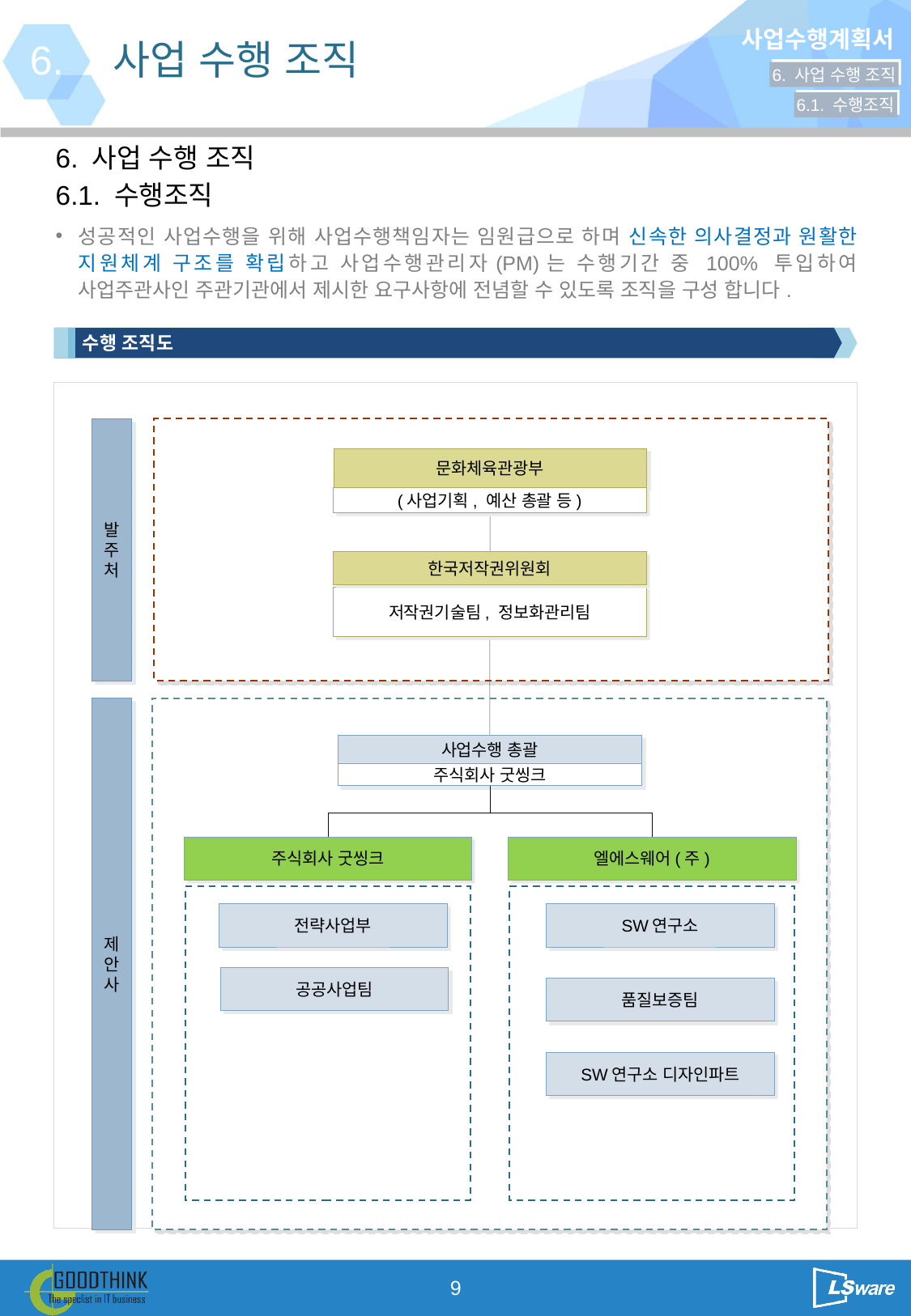

6.
사업 수행 조직
6. 사업 수행 조직
6.1. 수행조직
6. 사업 수행 조직
6.1. 수행조직
성공적인 사업수행을 위해 사업수행책임자는 임원급으로 하며 신속한 의사결정과 원활한 지원체계 구조를 확립하고 사업수행관리자(PM)는 수행기간 중 100% 투입하여 사업주관사인 주관기관에서 제시한 요구사항에 전념할 수 있도록 조직을 구성 합니다.

수행 조직도

발
주
처

문화체육관광부
(사업기획, 예산 총괄 등)
한국저작권위원회
저작권기술팀, 정보화관리팀
제
안
사

사업수행 총괄
주식회사 굿씽크
주식회사 굿씽크
엘에스웨어(주)

전략사업부
SW연구소
공공사업팀
품질보증팀
SW연구소 디자인파트